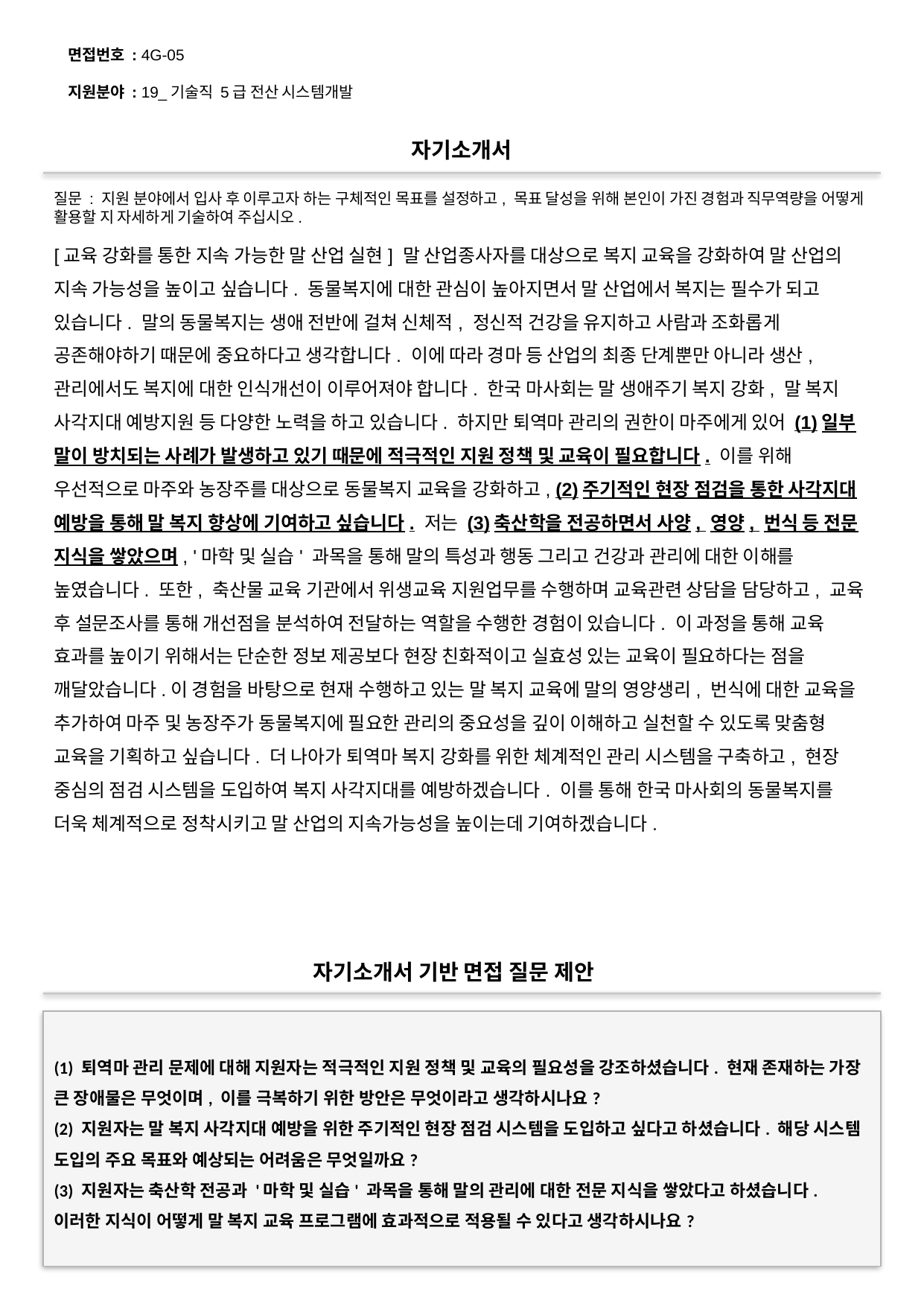

면접번호 : 4G-05

지원분야 : 19_기술직 5급 전산 시스템개발
#

자기소개서

질문 : 지원 분야에서 입사 후 이루고자 하는 구체적인 목표를 설정하고, 목표 달성을 위해 본인이 가진 경험과 직무역량을 어떻게 활용할 지 자세하게 기술하여 주십시오.

[교육 강화를 통한 지속 가능한 말 산업 실현] 말 산업종사자를 대상으로 복지 교육을 강화하여 말 산업의 지속 가능성을 높이고 싶습니다. 동물복지에 대한 관심이 높아지면서 말 산업에서 복지는 필수가 되고 있습니다. 말의 동물복지는 생애 전반에 걸쳐 신체적, 정신적 건강을 유지하고 사람과 조화롭게 공존해야하기 때문에 중요하다고 생각합니다. 이에 따라 경마 등 산업의 최종 단계뿐만 아니라 생산, 관리에서도 복지에 대한 인식개선이 이루어져야 합니다. 한국 마사회는 말 생애주기 복지 강화, 말 복지 사각지대 예방지원 등 다양한 노력을 하고 있습니다. 하지만 퇴역마 관리의 권한이 마주에게 있어 (1)일부 말이 방치되는 사례가 발생하고 있기 때문에 적극적인 지원 정책 및 교육이 필요합니다. 이를 위해 우선적으로 마주와 농장주를 대상으로 동물복지 교육을 강화하고, (2)주기적인 현장 점검을 통한 사각지대 예방을 통해 말 복지 향상에 기여하고 싶습니다. 저는 (3)축산학을 전공하면서 사양, 영양, 번식 등 전문 지식을 쌓았으며, '마학 및 실습' 과목을 통해 말의 특성과 행동 그리고 건강과 관리에 대한 이해를 높였습니다. 또한, 축산물 교육 기관에서 위생교육 지원업무를 수행하며 교육관련 상담을 담당하고, 교육 후 설문조사를 통해 개선점을 분석하여 전달하는 역할을 수행한 경험이 있습니다. 이 과정을 통해 교육 효과를 높이기 위해서는 단순한 정보 제공보다 현장 친화적이고 실효성 있는 교육이 필요하다는 점을 깨달았습니다.이 경험을 바탕으로 현재 수행하고 있는 말 복지 교육에 말의 영양생리, 번식에 대한 교육을 추가하여 마주 및 농장주가 동물복지에 필요한 관리의 중요성을 깊이 이해하고 실천할 수 있도록 맞춤형 교육을 기획하고 싶습니다. 더 나아가 퇴역마 복지 강화를 위한 체계적인 관리 시스템을 구축하고, 현장 중심의 점검 시스템을 도입하여 복지 사각지대를 예방하겠습니다. 이를 통해 한국 마사회의 동물복지를 더욱 체계적으로 정착시키고 말 산업의 지속가능성을 높이는데 기여하겠습니다.

자기소개서 기반 면접 질문 제안

(1) 퇴역마 관리 문제에 대해 지원자는 적극적인 지원 정책 및 교육의 필요성을 강조하셨습니다. 현재 존재하는 가장 큰 장애물은 무엇이며, 이를 극복하기 위한 방안은 무엇이라고 생각하시나요?
(2) 지원자는 말 복지 사각지대 예방을 위한 주기적인 현장 점검 시스템을 도입하고 싶다고 하셨습니다. 해당 시스템 도입의 주요 목표와 예상되는 어려움은 무엇일까요?
(3) 지원자는 축산학 전공과 '마학 및 실습' 과목을 통해 말의 관리에 대한 전문 지식을 쌓았다고 하셨습니다. 이러한 지식이 어떻게 말 복지 교육 프로그램에 효과적으로 적용될 수 있다고 생각하시나요?